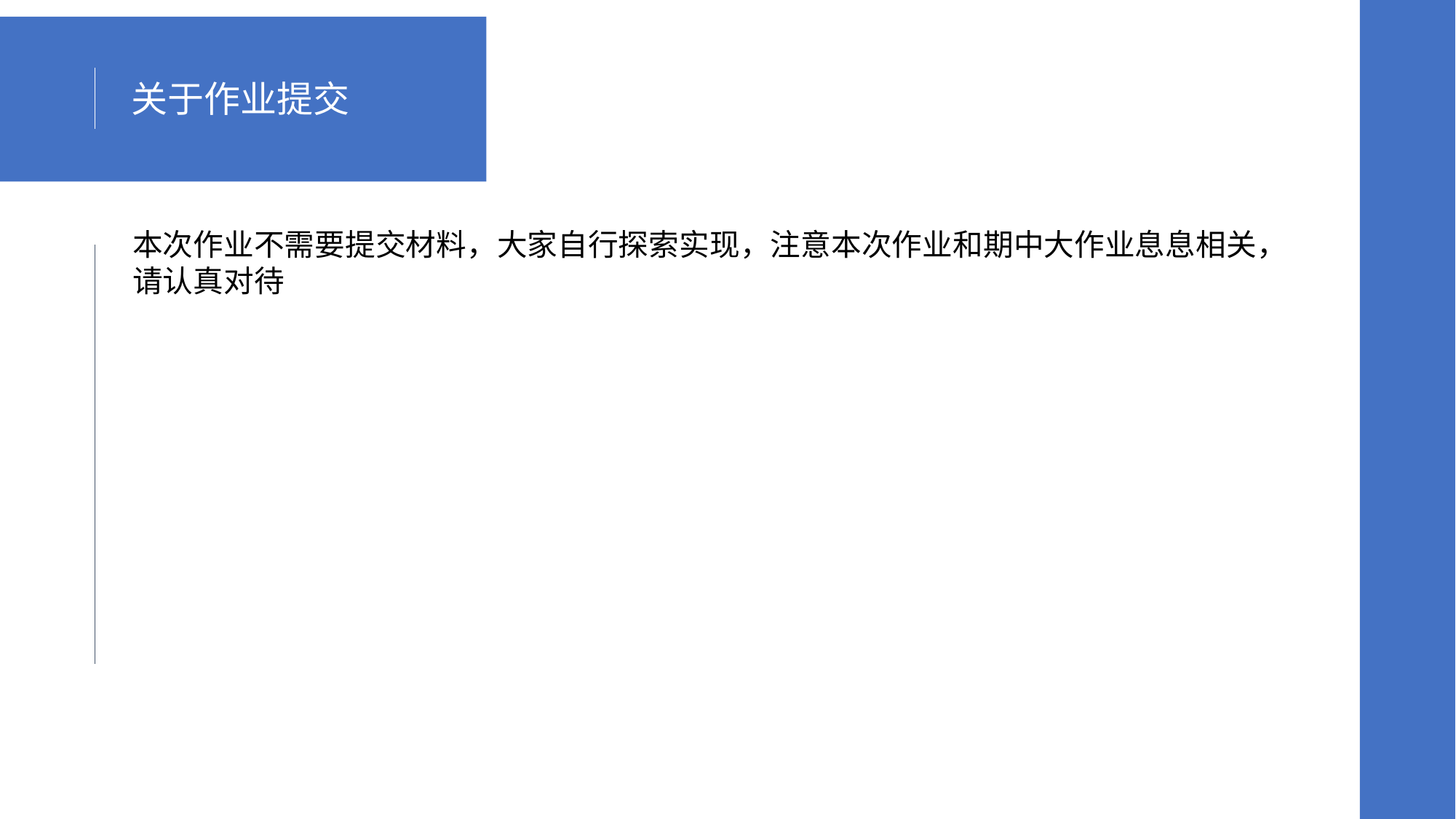

关于作业提交
本次作业不需要提交材料，大家自行探索实现，注意本次作业和期中大作业息息相关，请认真对待